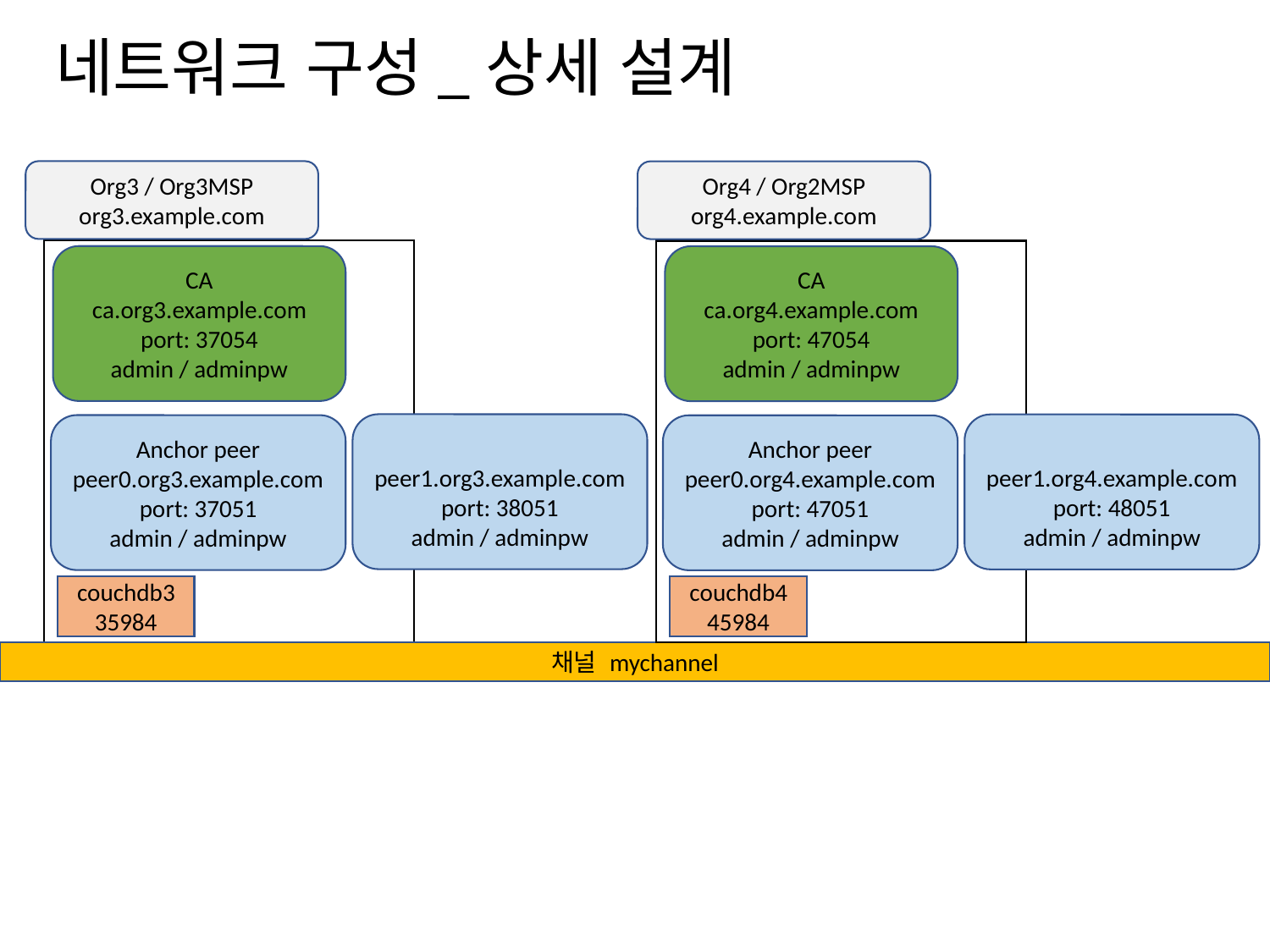

# 네트워크 구성_상세 설계
Org3 / Org3MSP
org3.example.com
Org4 / Org2MSP
org4.example.com

CA
ca.org3.example.com
port: 37054
admin / adminpw
CA
ca.org4.example.com
port: 47054
admin / adminpw
peer1.org3.example.com
port: 38051
admin / adminpw
peer1.org4.example.com
port: 48051
admin / adminpw
Anchor peer
peer0.org3.example.com
port: 37051
admin / adminpw
Anchor peer
peer0.org4.example.com
port: 47051
admin / adminpw
couchdb3
35984
couchdb4
45984
채널 mychannel